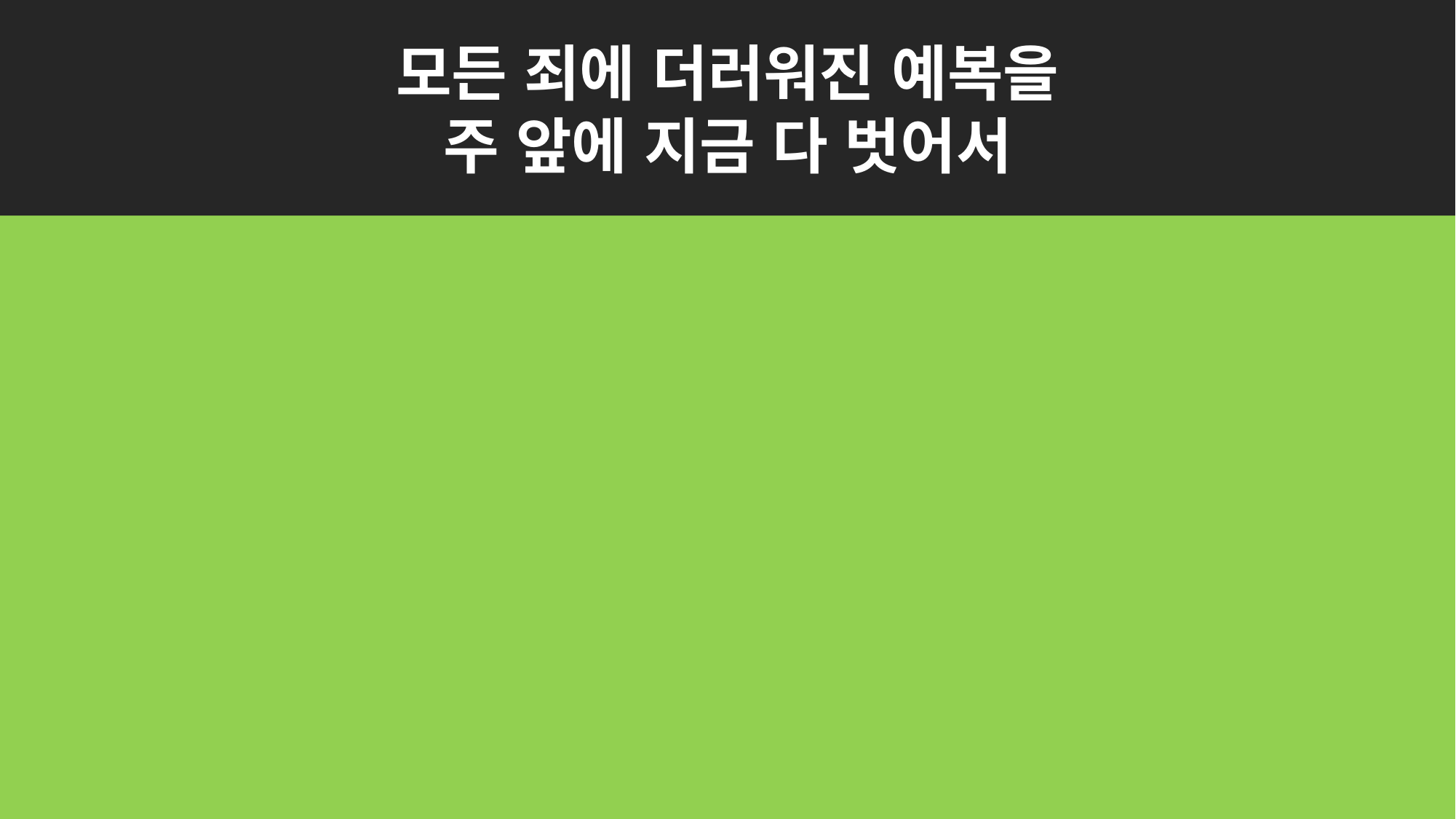

모든 죄에 더러워진 예복을
주 앞에 지금 다 벗어서